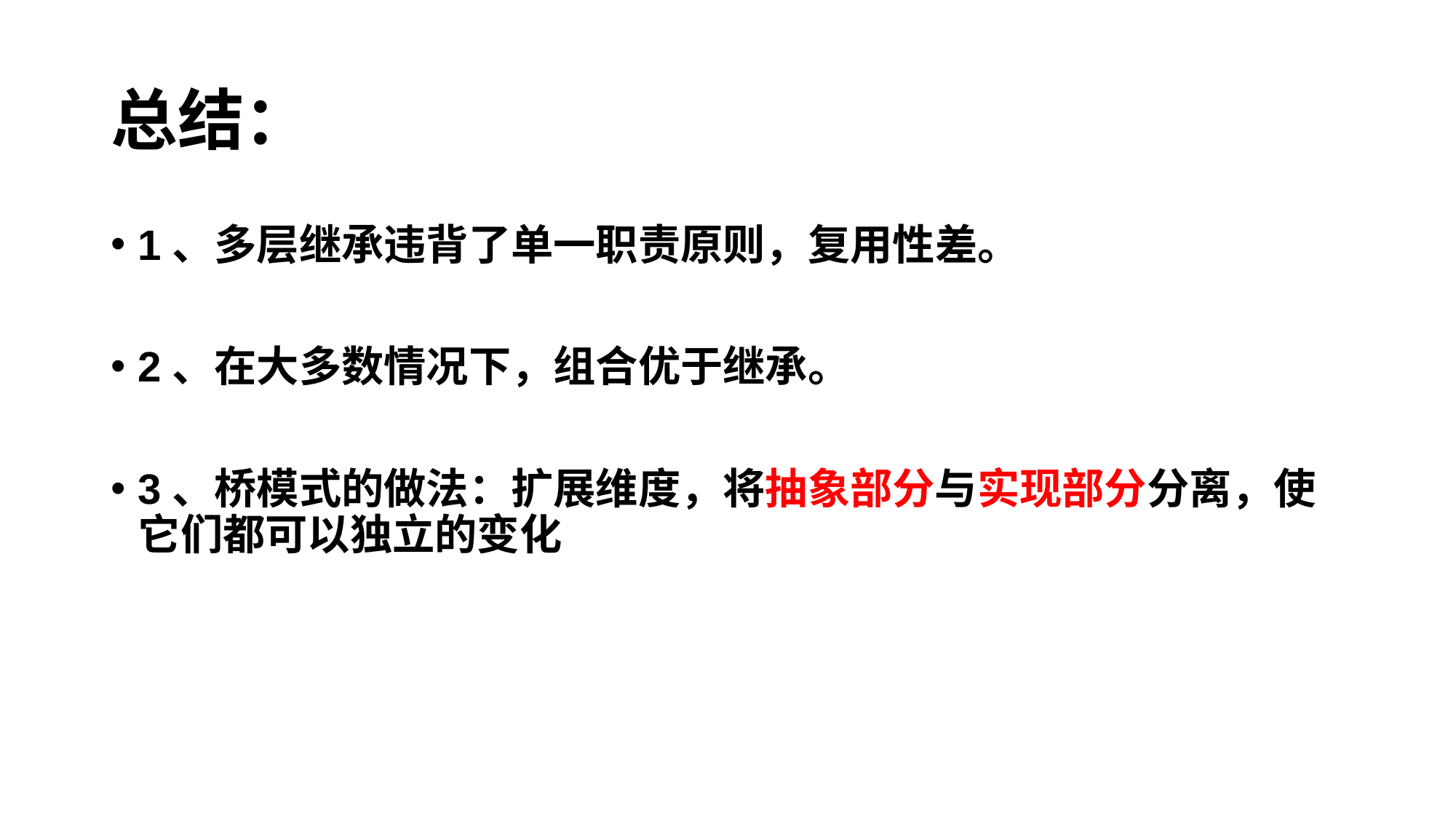

# 总结：
1、多层继承违背了单一职责原则，复用性差。

2、在大多数情况下，组合优于继承。

3、桥模式的做法：扩展维度，将抽象部分与实现部分分离，使它们都可以独立的变化